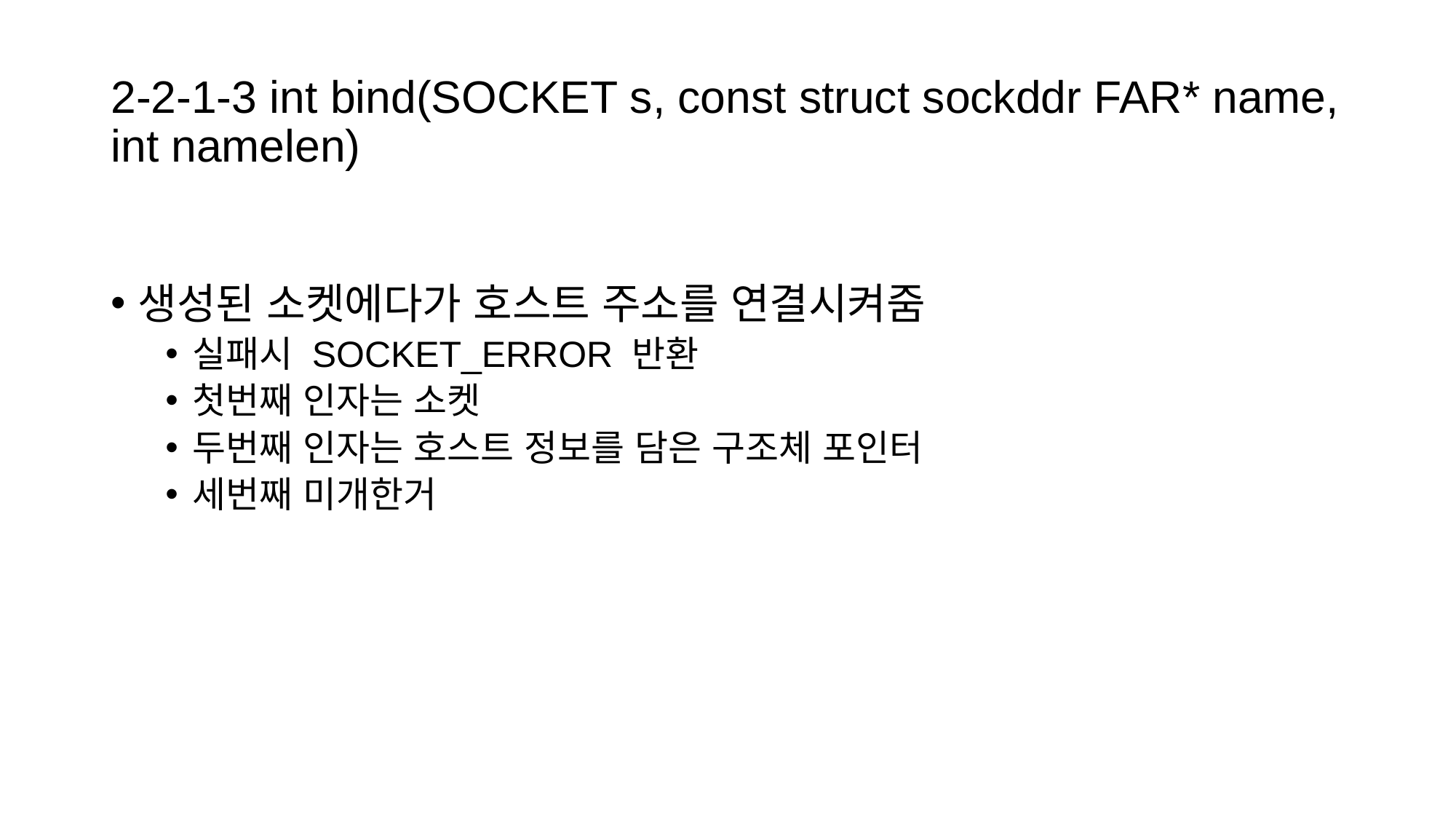

# 2-2-1-3 int bind(SOCKET s, const struct sockddr FAR* name, int namelen)

생성된 소켓에다가 호스트 주소를 연결시켜줌
실패시 SOCKET_ERROR 반환
첫번째 인자는 소켓
두번째 인자는 호스트 정보를 담은 구조체 포인터
세번째 미개한거